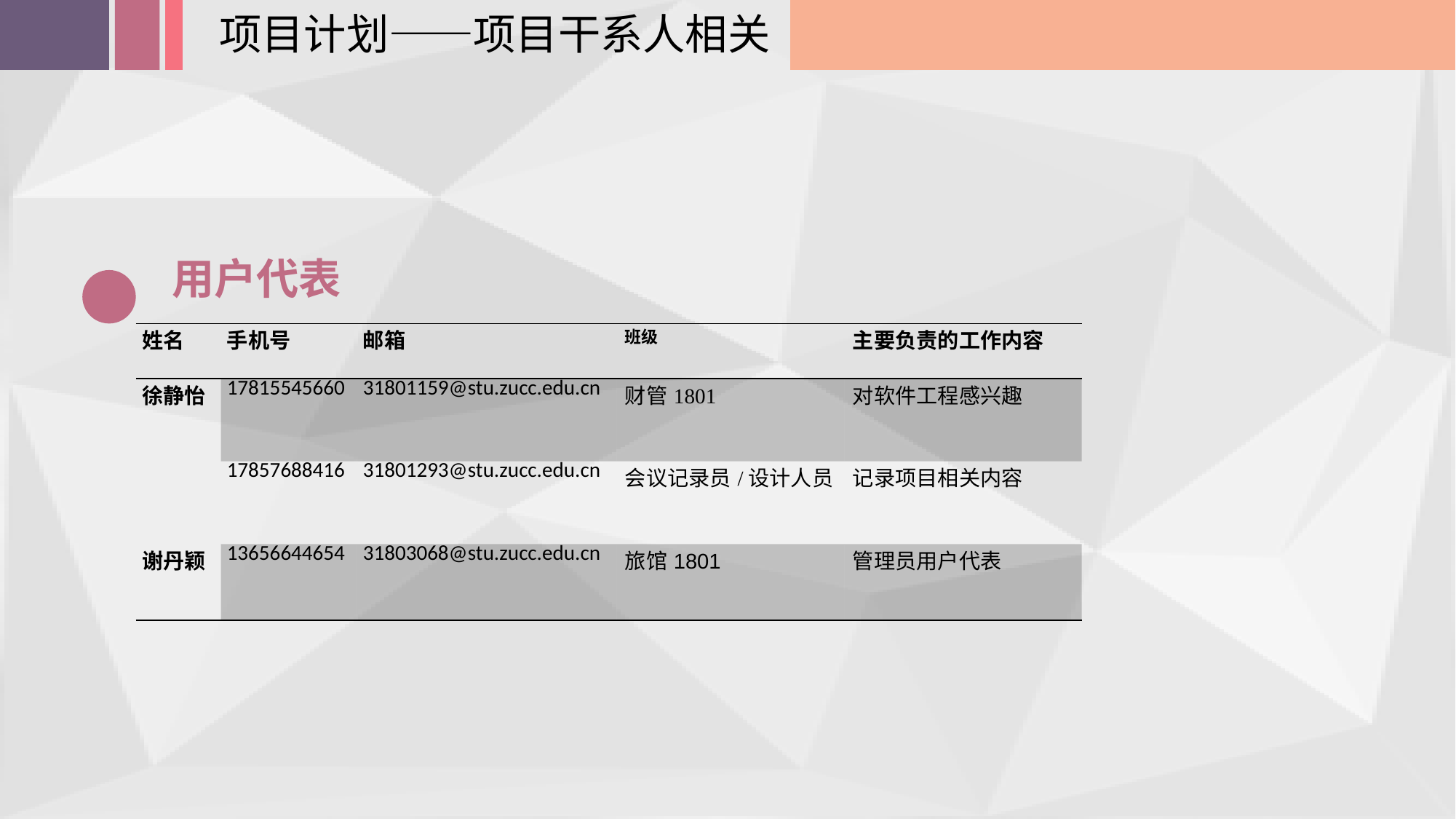

项目计划——项目干系人相关
用户代表

| 姓名 | 手机号 | 邮箱 | 班级 | 主要负责的工作内容 |
| --- | --- | --- | --- | --- |
| 徐静怡 | 17815545660 | 31801159@stu.zucc.edu.cn | 财管1801 | 对软件工程感兴趣 |
|  | 17857688416 | 31801293@stu.zucc.edu.cn | 会议记录员/设计人员 | 记录项目相关内容 |
| 谢丹颖 | 13656644654 | 31803068@stu.zucc.edu.cn | 旅馆1801 | 管理员用户代表 |